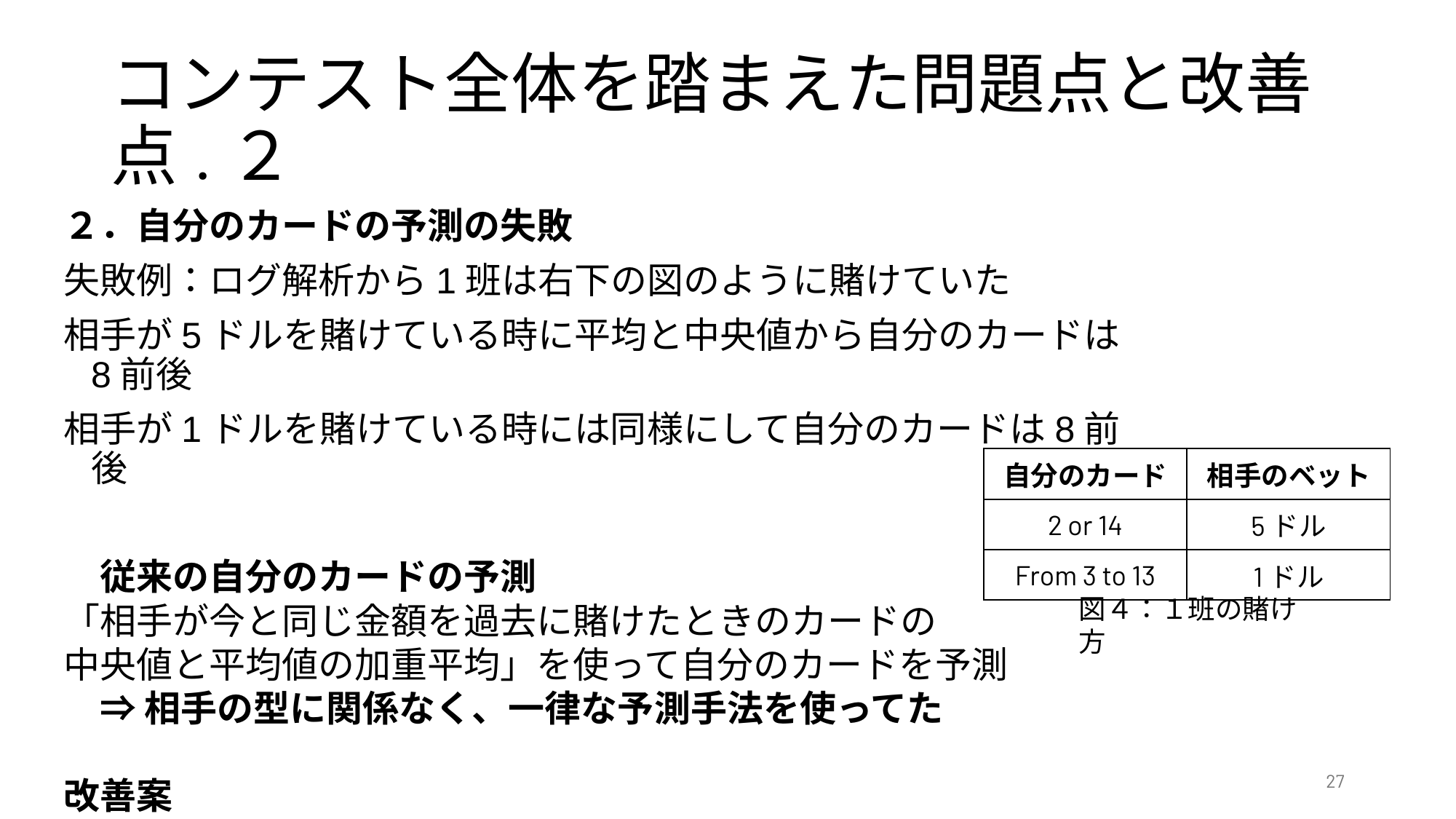

# コンテスト全体を踏まえた問題点と改善点.２
２．自分のカードの予測の失敗
失敗例：ログ解析から1班は右下の図のように賭けていた
相手が5ドルを賭けている時に平均と中央値から自分のカードは8前後
相手が1ドルを賭けている時には同様にして自分のカードは8前後

　従来の自分のカードの予測
「相手が今と同じ金額を過去に賭けたときのカードの
中央値と平均値の加重平均」を使って自分のカードを予測
　⇒ 相手の型に関係なく、一律な予測手法を使ってた

改善案
　相手の型ごとに自分のカードの予測する方法を変える

| 自分のカード | 相手のベット |
| --- | --- |
| 2 or 14 | 5ドル |
| From 3 to 13 | 1ドル |
図４：１班の賭け方

27